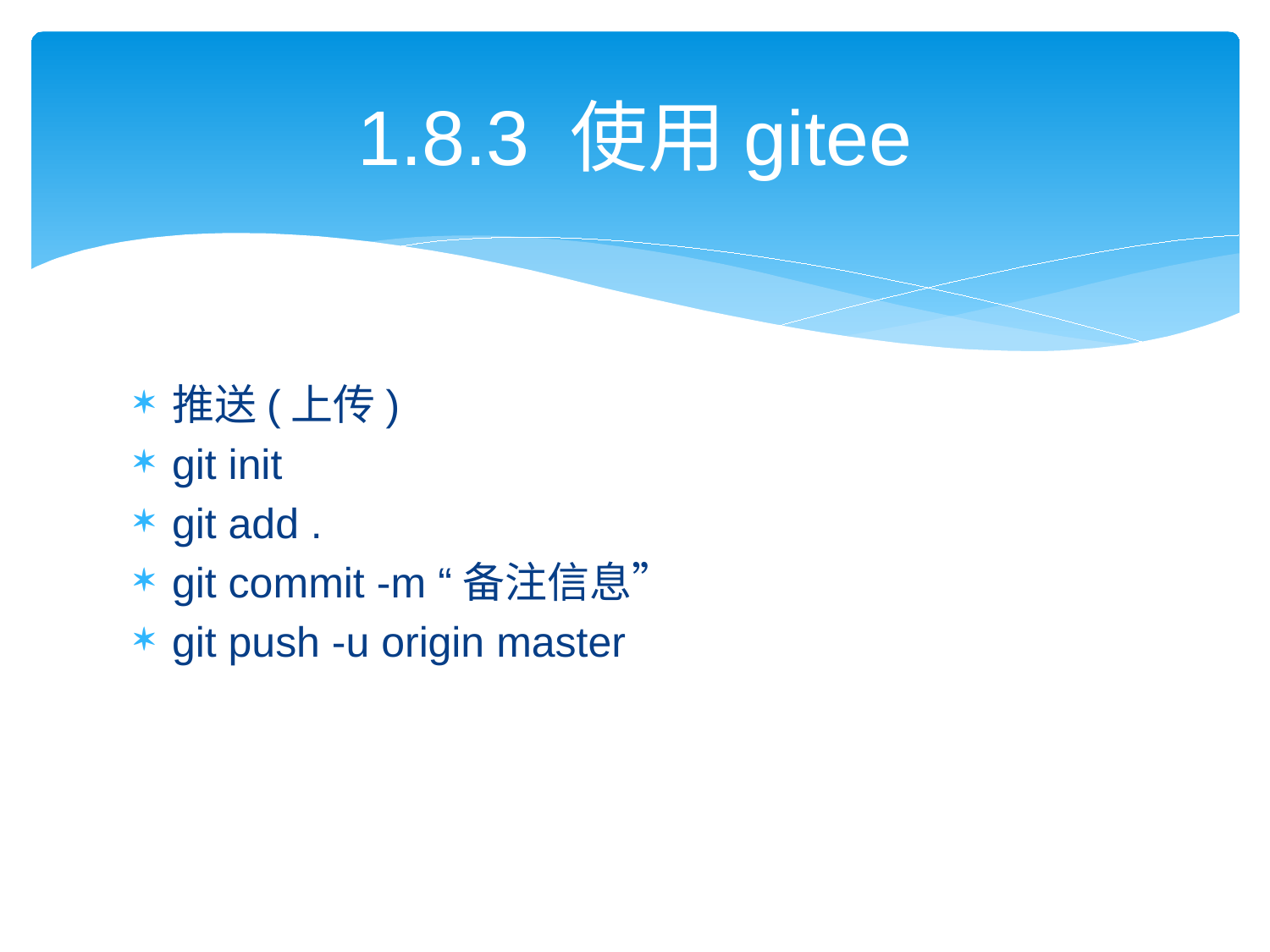

# 1.8.3 使用gitee
推送(上传)
git init
git add .
git commit -m “备注信息”
git push -u origin master